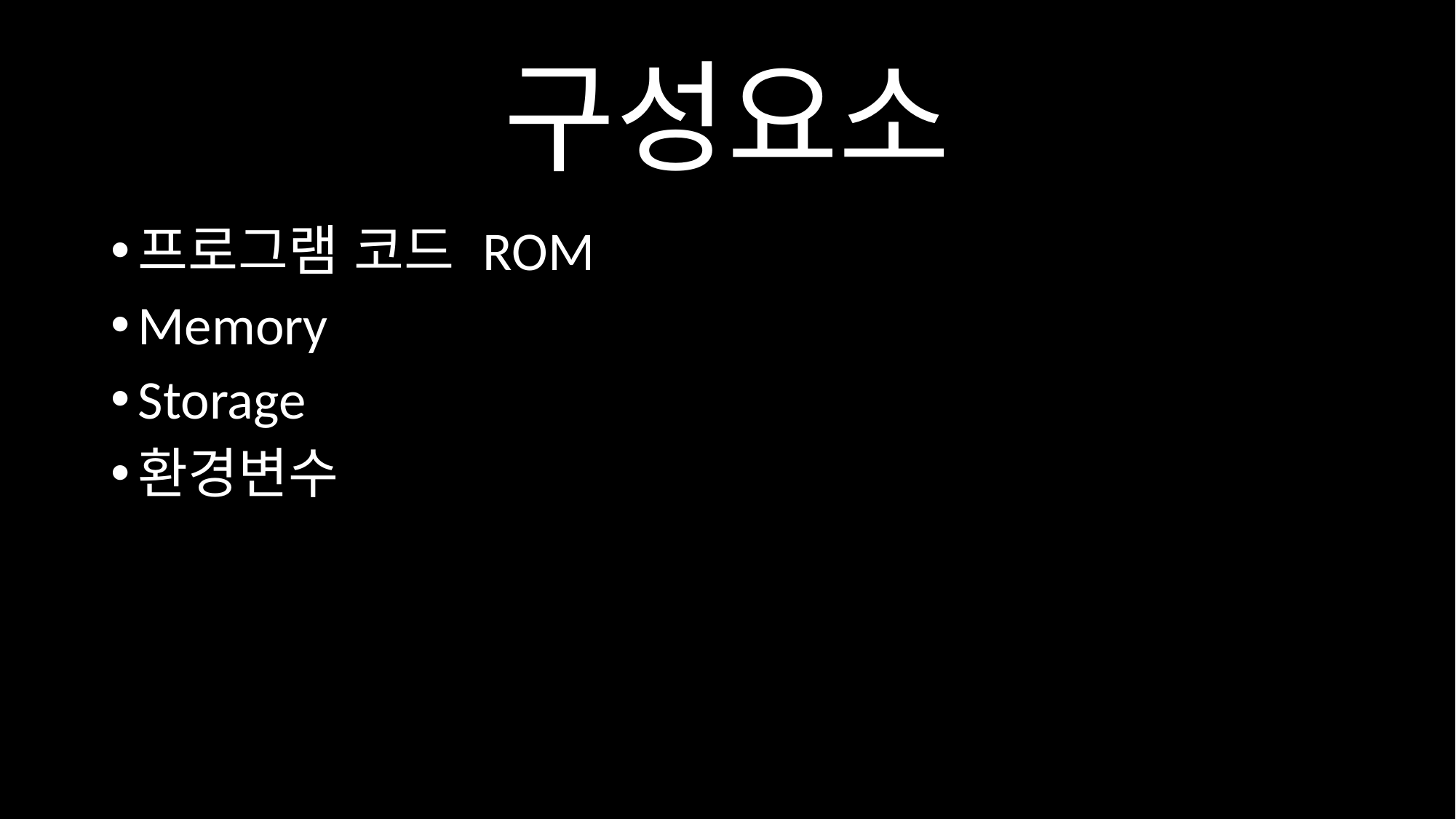

# 구성요소
프로그램 코드 ROM
Memory
Storage
환경변수